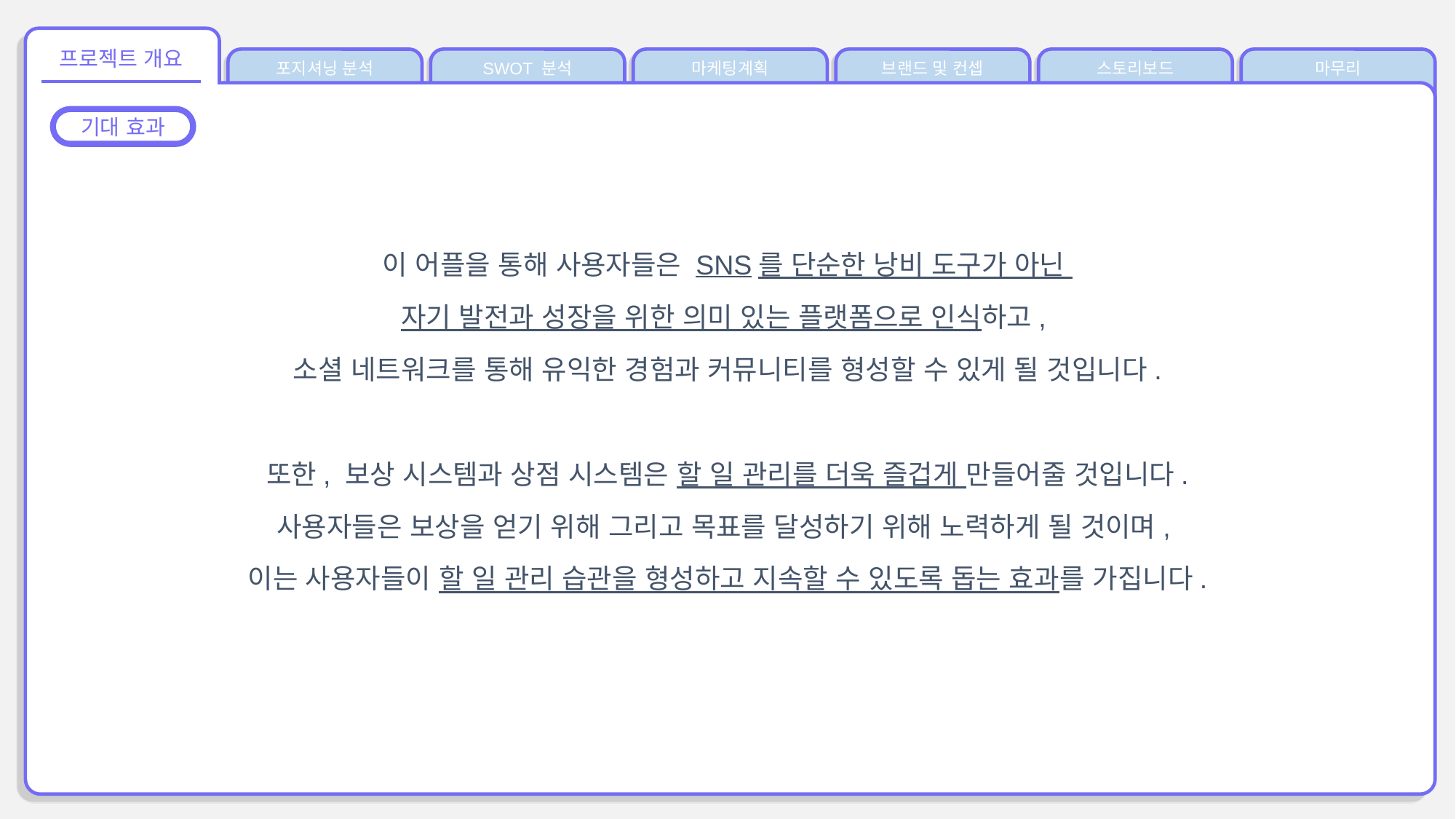

프로젝트 개요
포지셔닝 분석
SWOT 분석
마케팅계획
브랜드 및 컨셉
스토리보드
마무리
기대 효과
이 어플을 통해 사용자들은 SNS를 단순한 낭비 도구가 아닌
자기 발전과 성장을 위한 의미 있는 플랫폼으로 인식하고,
소셜 네트워크를 통해 유익한 경험과 커뮤니티를 형성할 수 있게 될 것입니다.

또한, 보상 시스템과 상점 시스템은 할 일 관리를 더욱 즐겁게 만들어줄 것입니다.
사용자들은 보상을 얻기 위해 그리고 목표를 달성하기 위해 노력하게 될 것이며,
이는 사용자들이 할 일 관리 습관을 형성하고 지속할 수 있도록 돕는 효과를 가집니다.